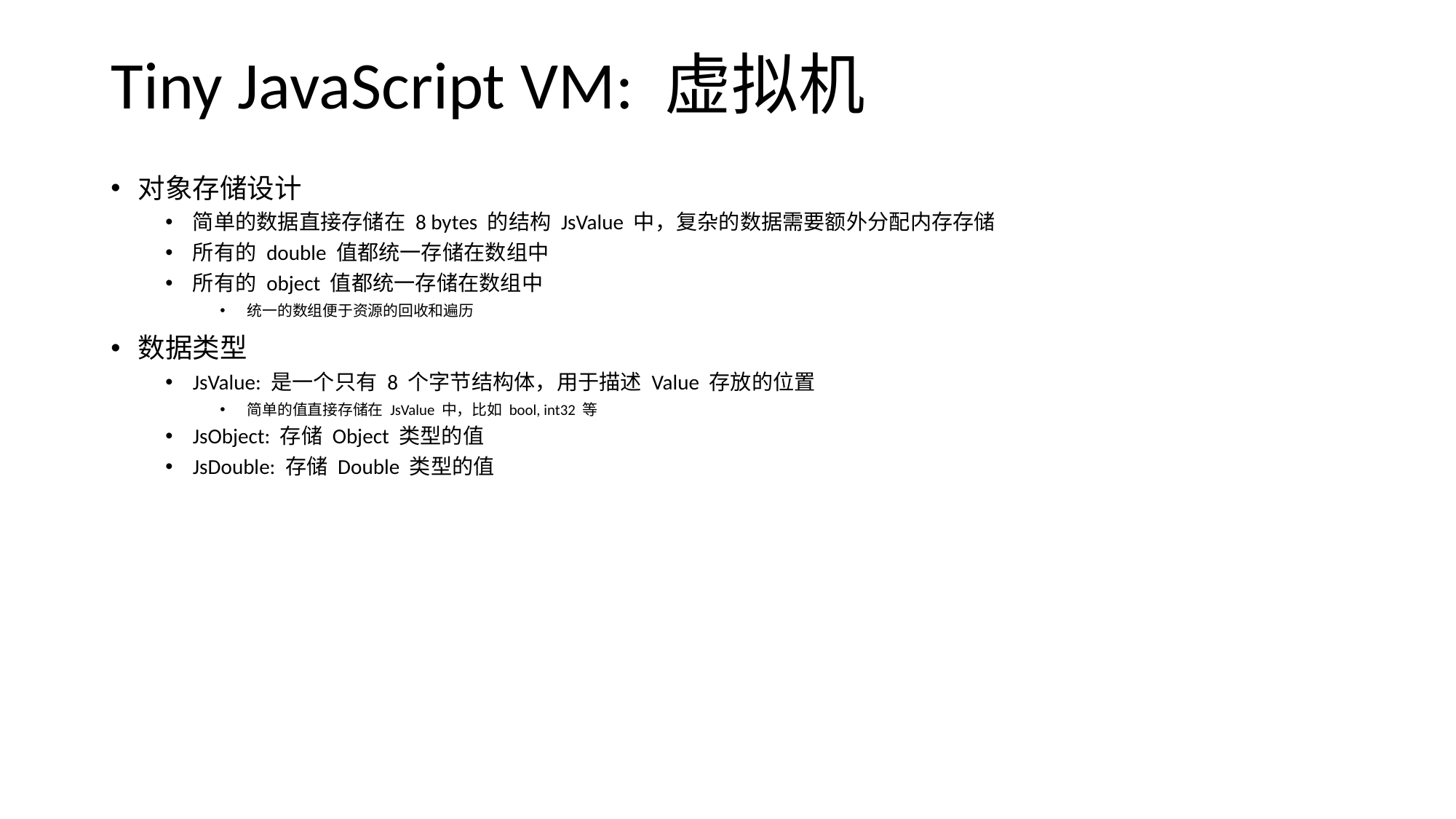

# Tiny JavaScript VM: 虚拟机
对象存储设计
简单的数据直接存储在 8 bytes 的结构 JsValue 中，复杂的数据需要额外分配内存存储
所有的 double 值都统一存储在数组中
所有的 object 值都统一存储在数组中
统一的数组便于资源的回收和遍历
数据类型
JsValue: 是一个只有 8 个字节结构体，用于描述 Value 存放的位置
简单的值直接存储在 JsValue 中，比如 bool, int32 等
JsObject: 存储 Object 类型的值
JsDouble: 存储 Double 类型的值